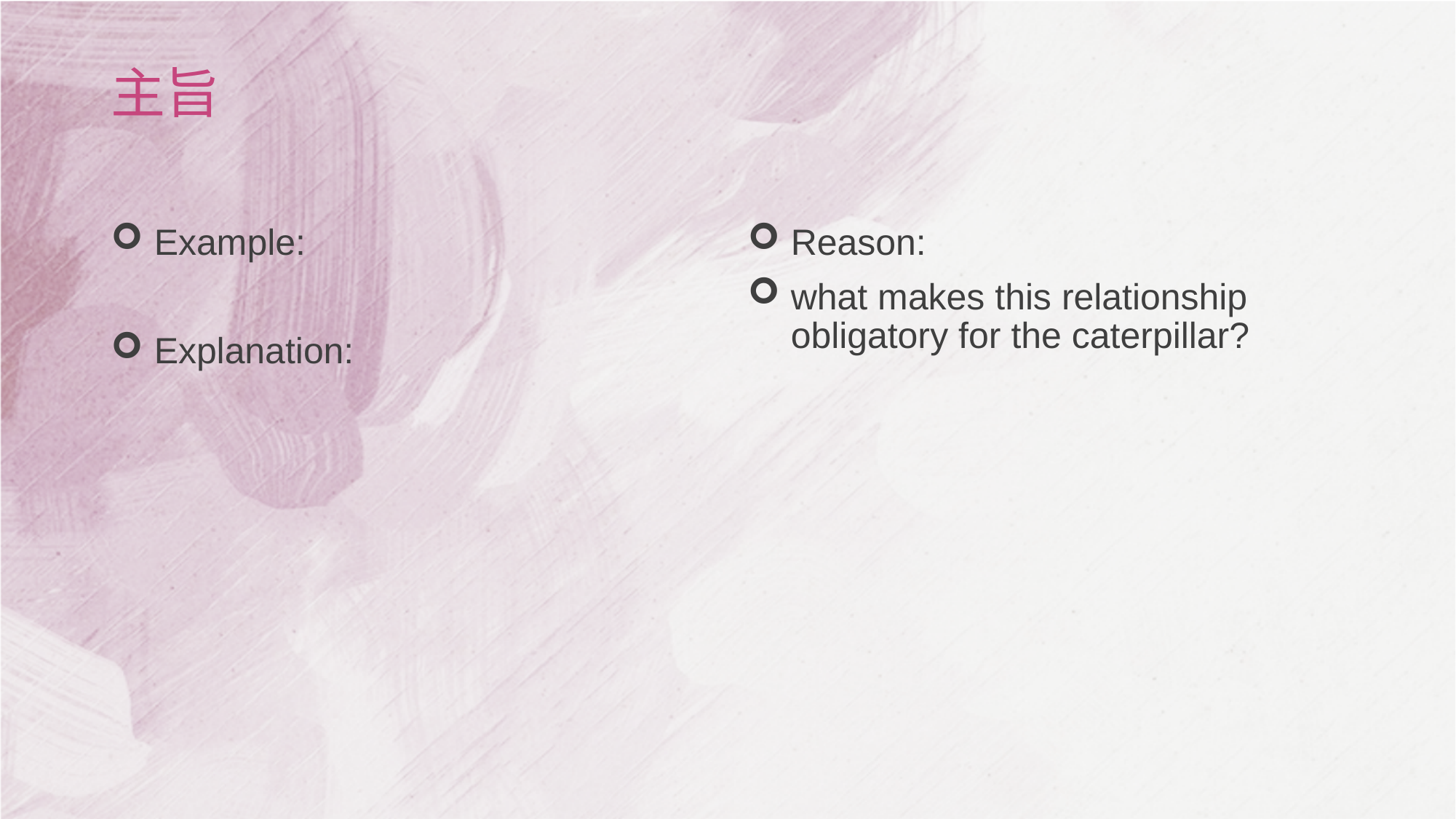

# 主旨
Example:

Explanation:
Reason:
what makes this relationship obligatory for the caterpillar?